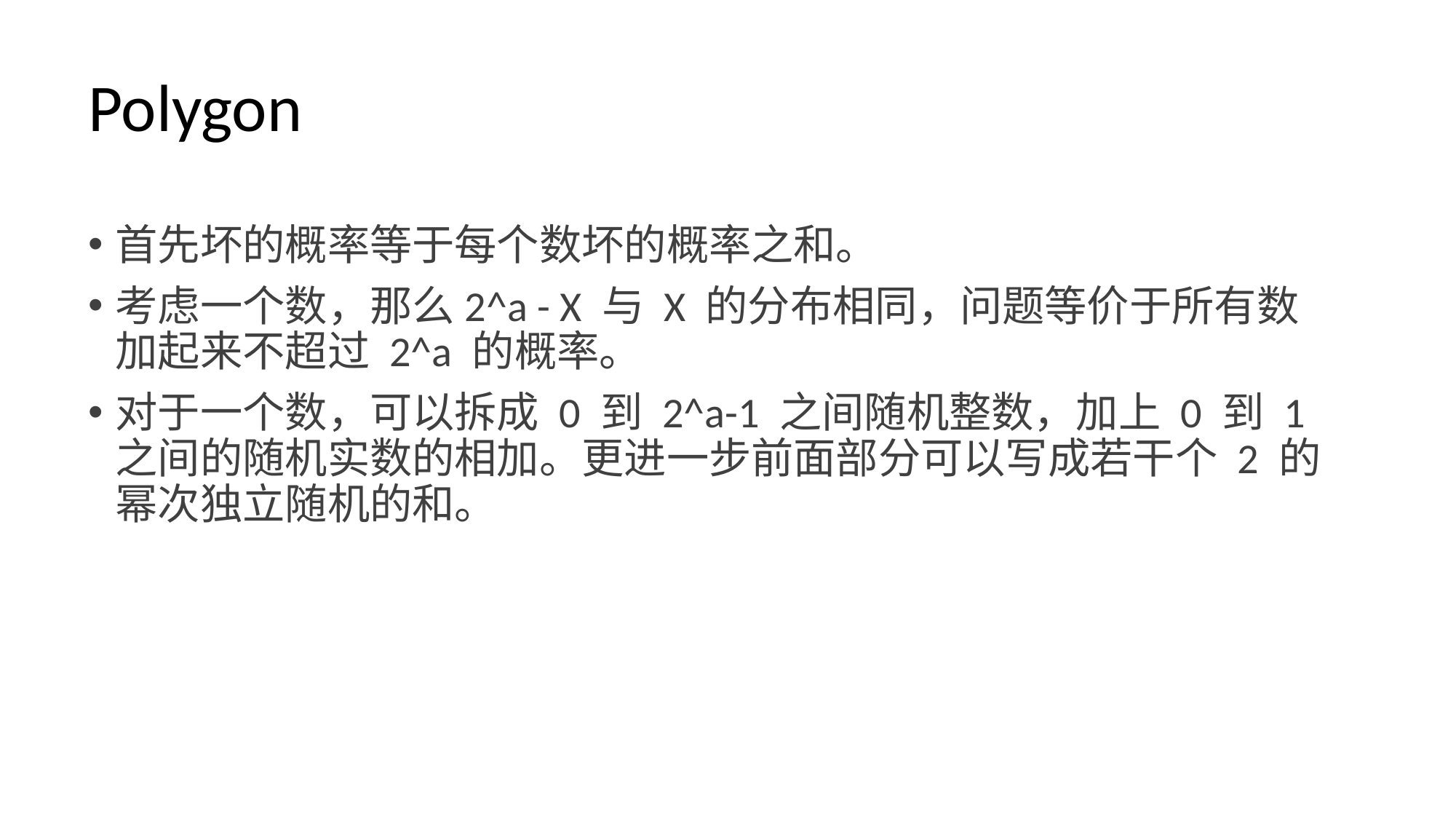

# Polygon
首先坏的概率等于每个数坏的概率之和。
考虑一个数，那么2^a - X 与 X 的分布相同，问题等价于所有数加起来不超过 2^a 的概率。
对于一个数，可以拆成 0 到 2^a-1 之间随机整数，加上 0 到 1 之间的随机实数的相加。更进一步前面部分可以写成若干个 2 的幂次独立随机的和。